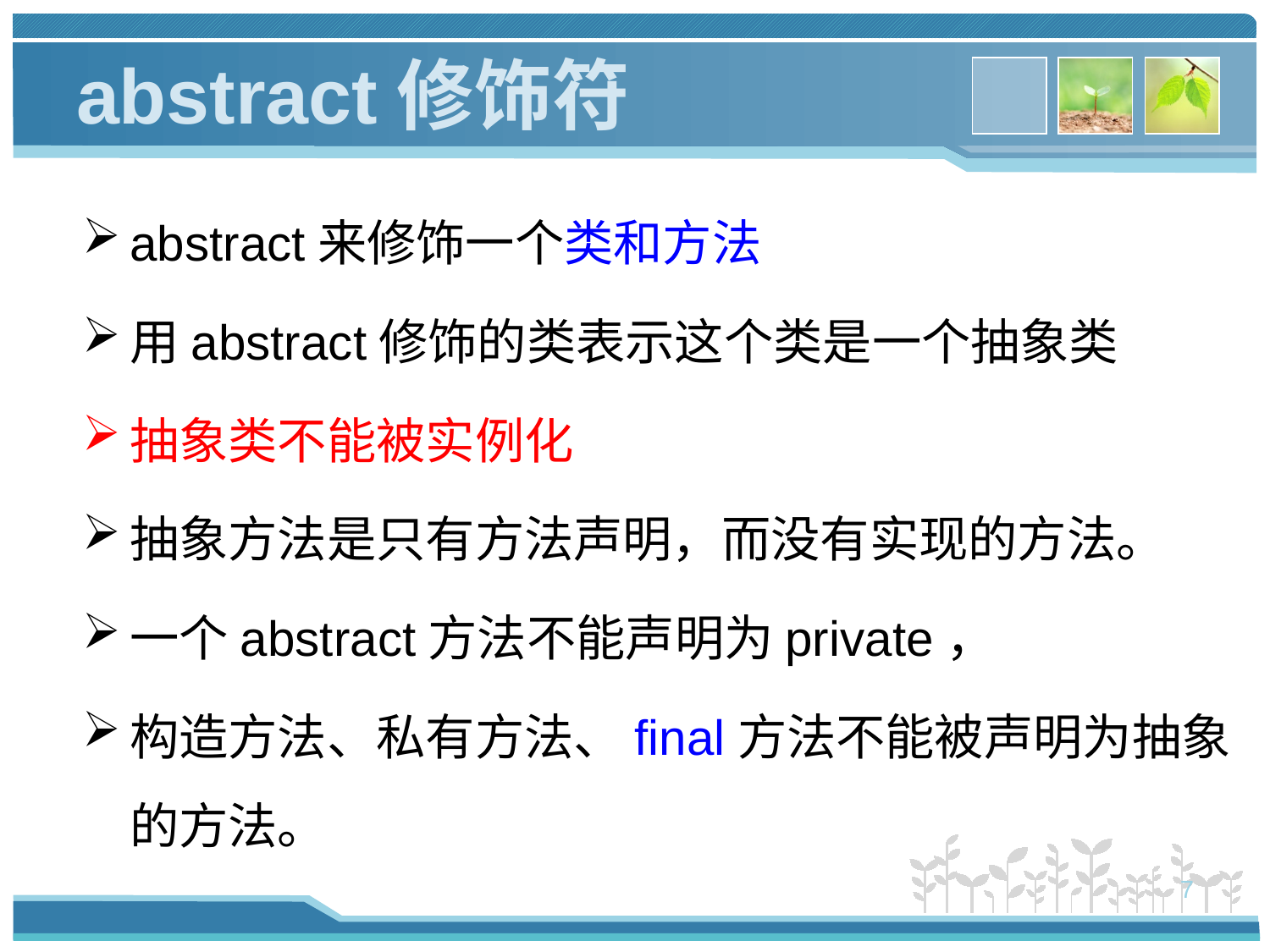

abstract修饰符
abstract来修饰一个类和方法
用abstract修饰的类表示这个类是一个抽象类
抽象类不能被实例化
抽象方法是只有方法声明，而没有实现的方法。
一个abstract方法不能声明为private，
构造方法、私有方法、final方法不能被声明为抽象的方法。
7